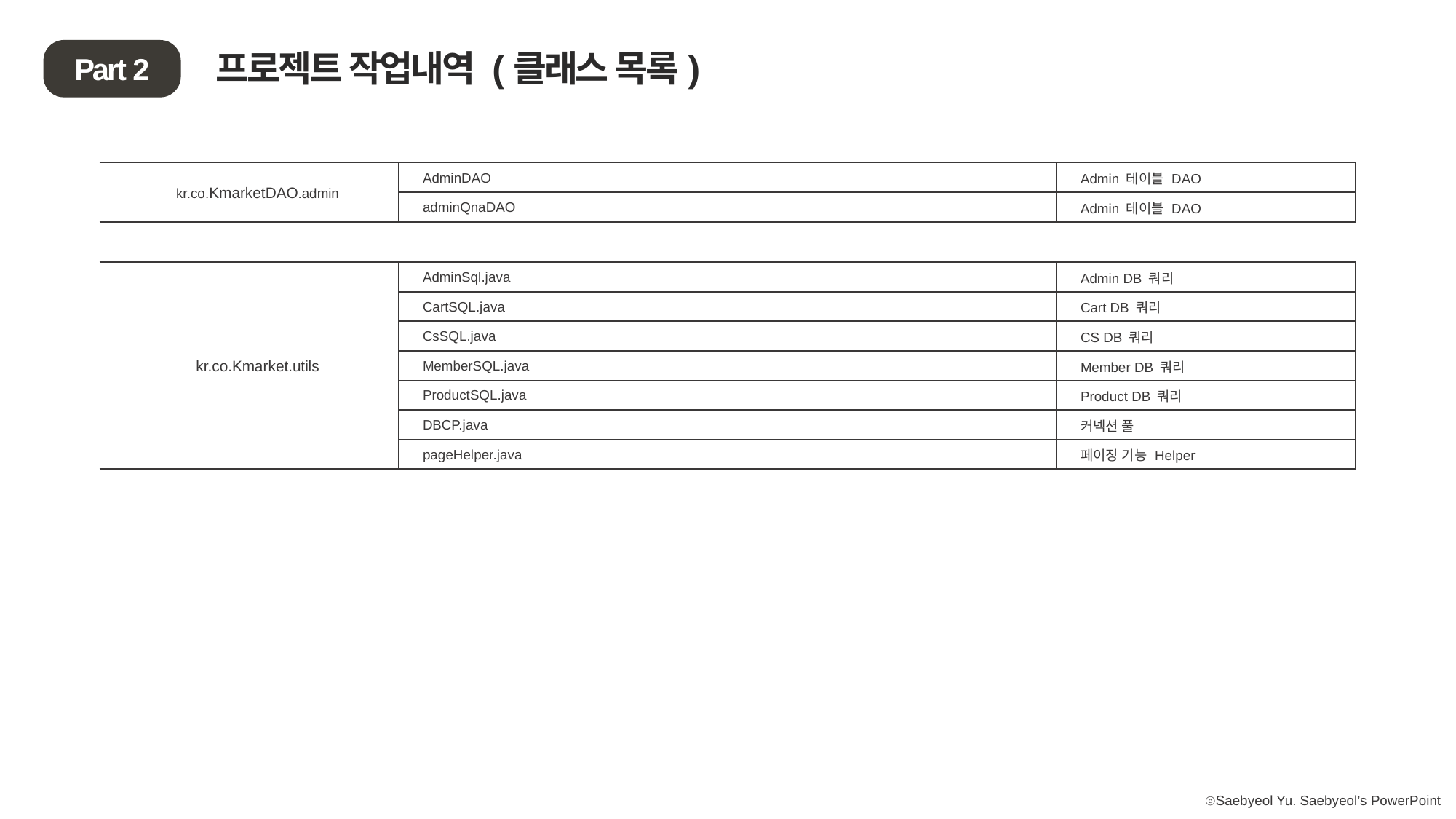

프로젝트 작업내역 (클래스 목록)
Part 2
| kr.co.KmarketDAO.admin | AdminDAO | Admin 테이블 DAO |
| --- | --- | --- |
|  | adminQnaDAO | Admin 테이블 DAO |
| kr.co.Kmarket.utils | AdminSql.java | Admin DB 쿼리 |
| --- | --- | --- |
|  | CartSQL.java | Cart DB 쿼리 |
|  | CsSQL.java | CS DB 쿼리 |
|  | MemberSQL.java | Member DB 쿼리 |
|  | ProductSQL.java | Product DB 쿼리 |
|  | DBCP.java | 커넥션 풀 |
|  | pageHelper.java | 페이징 기능 Helper |